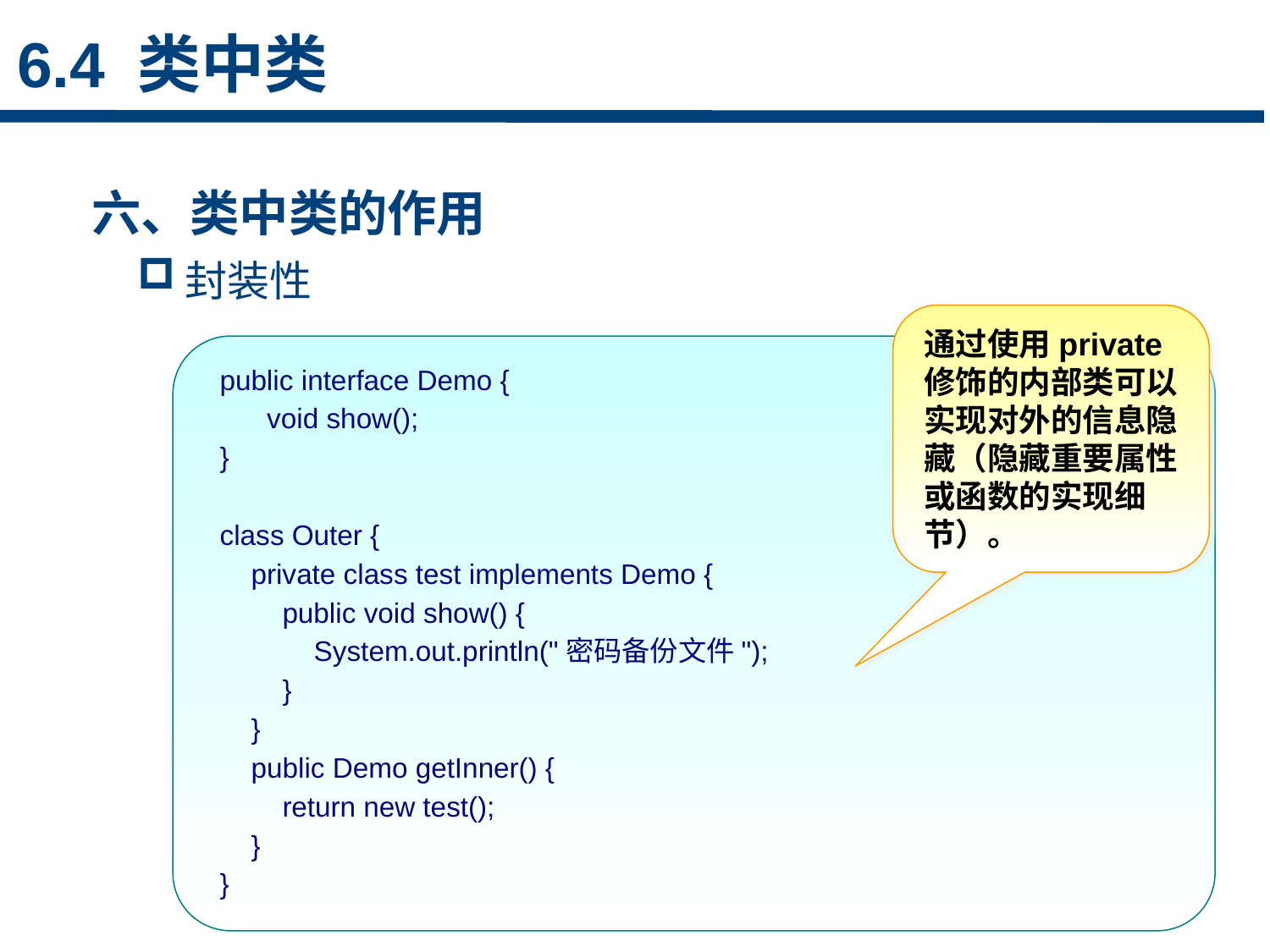

6.4 类中类
六、类中类的作用
封装性
点击添加文本
通过使用private修饰的内部类可以实现对外的信息隐藏（隐藏重要属性或函数的实现细节）。
public interface Demo {
      void show();
}

class Outer {
    private class test implements Demo {
        public void show() {
            System.out.println("密码备份文件");
        }
    }
    public Demo getInner() {
        return new test();
    }
}
点击添加文本
点击添加文本
点击添加文本